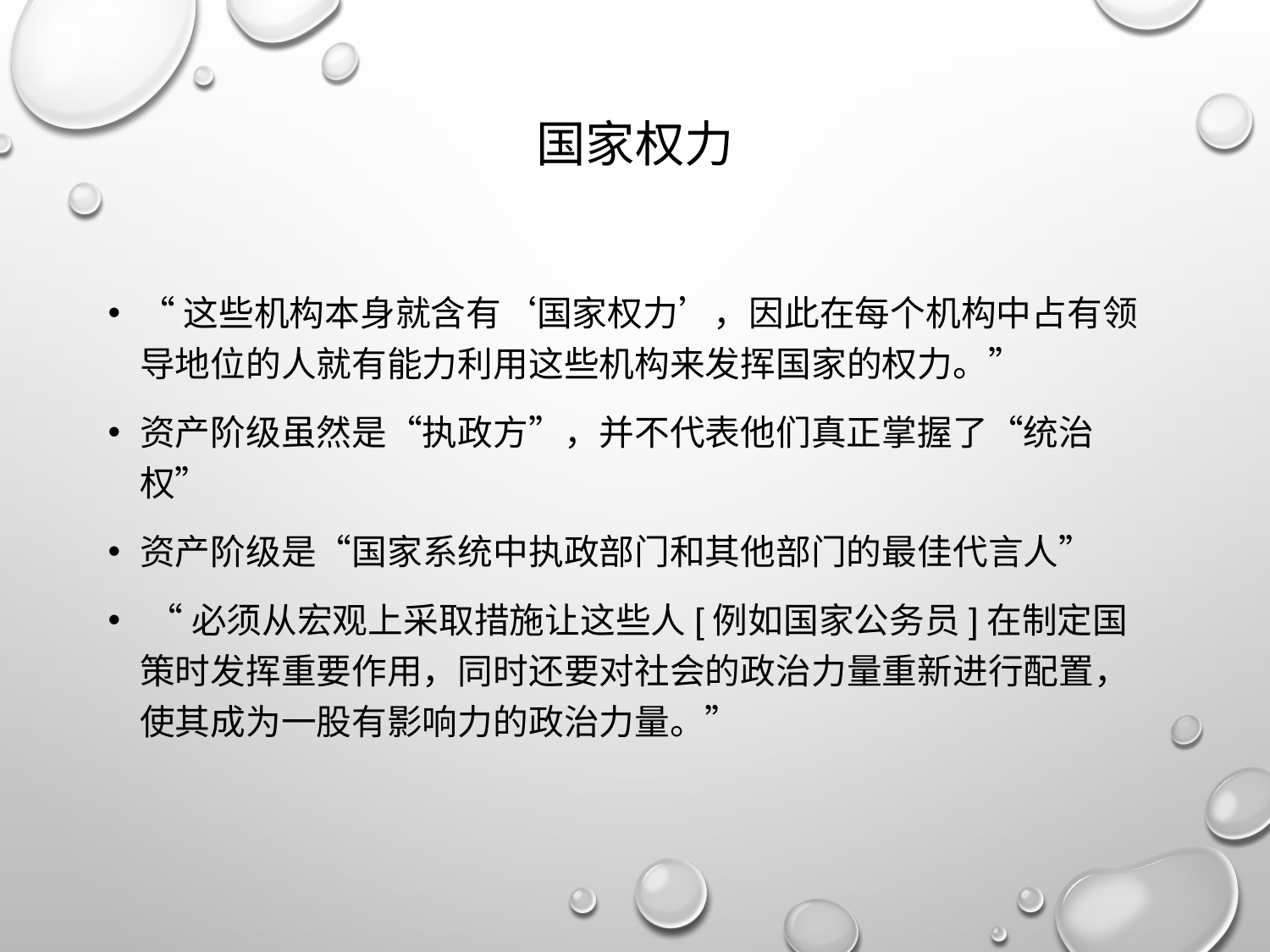

# 国家权力
“这些机构本身就含有‘国家权力’，因此在每个机构中占有领导地位的人就有能力利用这些机构来发挥国家的权力。”
资产阶级虽然是“执政方”，并不代表他们真正掌握了“统治权”
资产阶级是“国家系统中执政部门和其他部门的最佳代言人”
 “必须从宏观上采取措施让这些人[例如国家公务员]在制定国策时发挥重要作用，同时还要对社会的政治力量重新进行配置，使其成为一股有影响力的政治力量。”